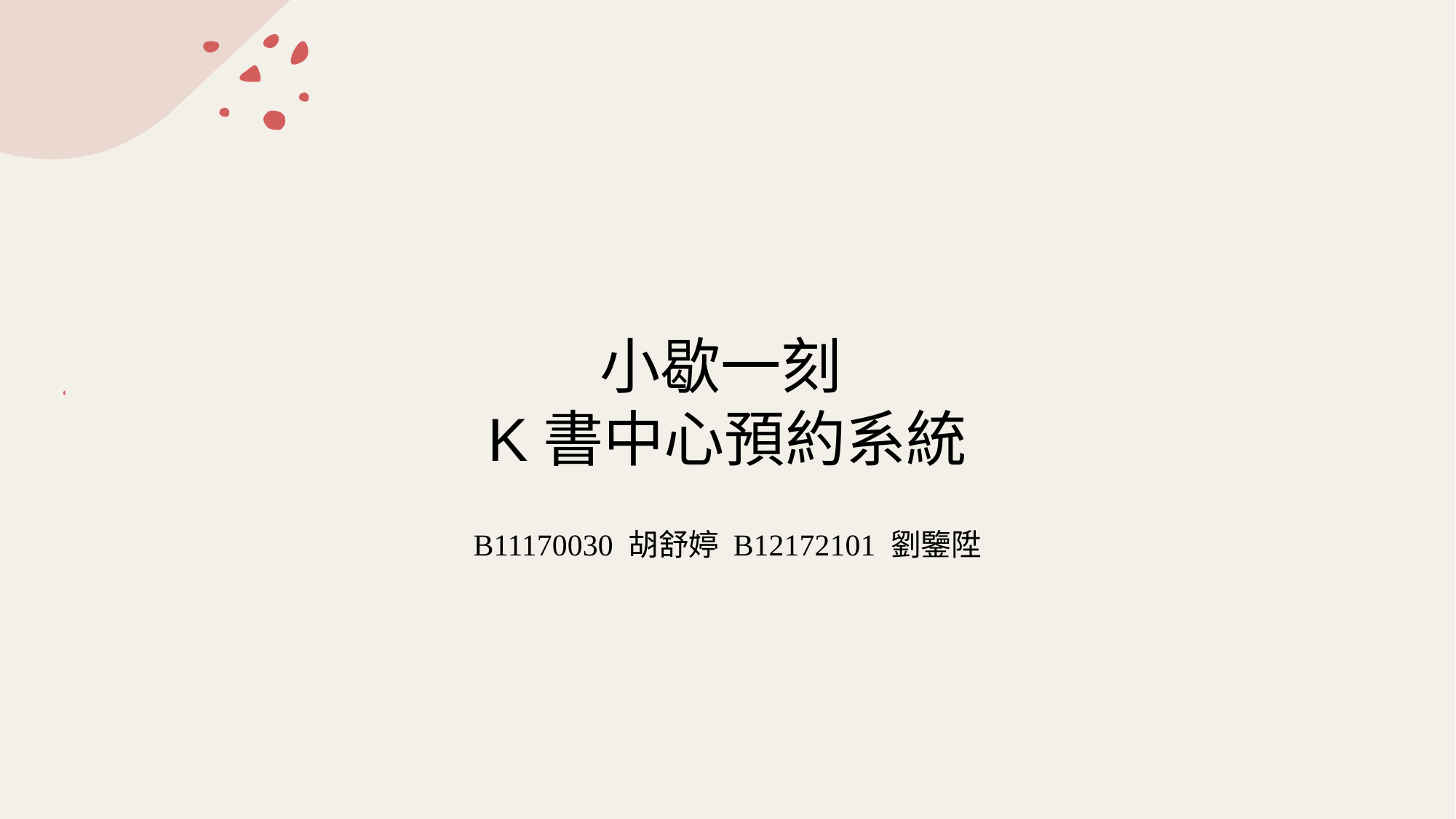

# 小歇一刻 K書中心預約系統

B11170030 胡舒婷 B12172101 劉鑒陞